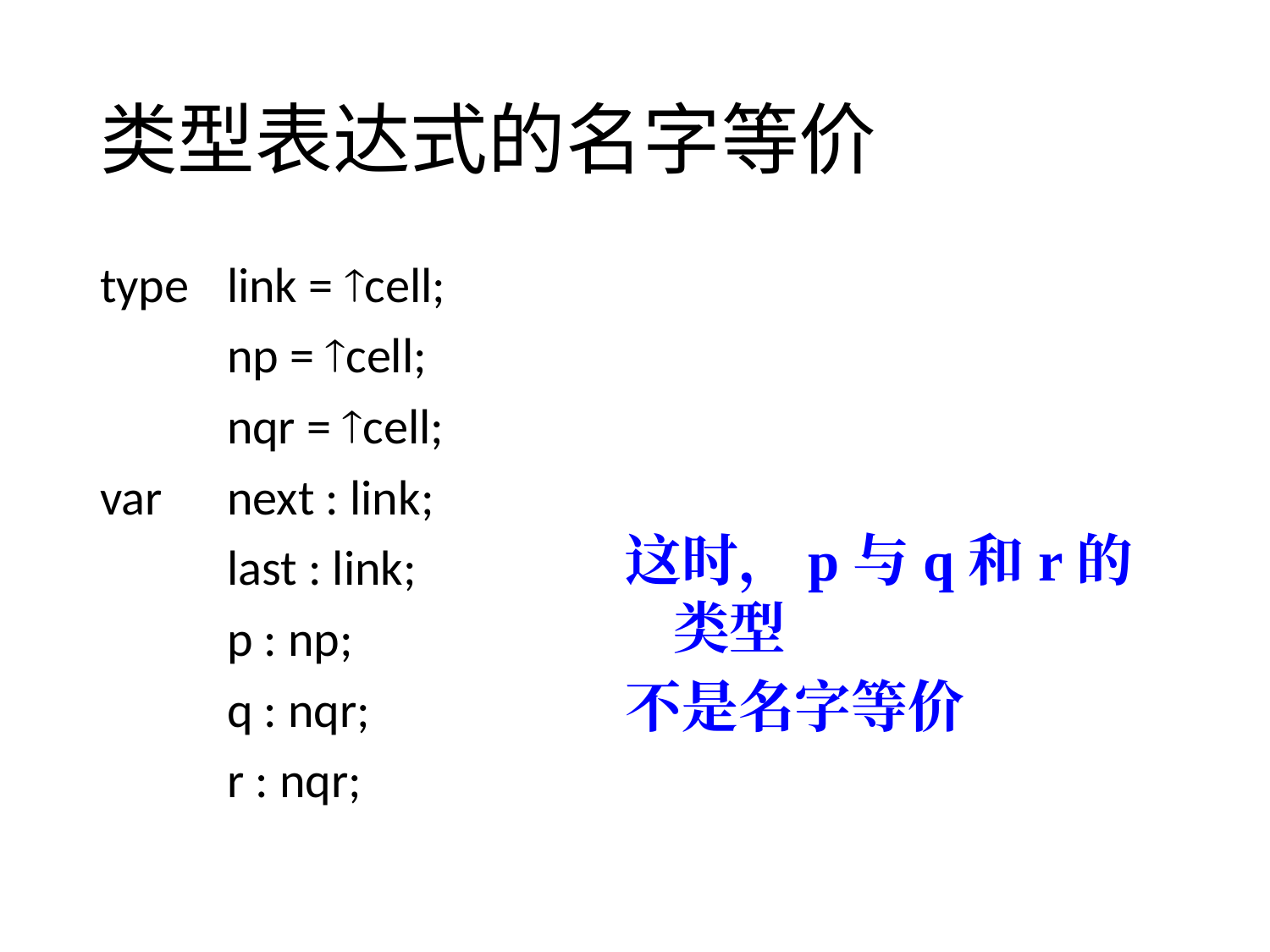

# 类型表达式的名字等价
type 	link = ↑cell;
	np = ↑cell;
	nqr = ↑cell;
var 	next : link;
	last : link;
	p : np;
	q : nqr;
	r : nqr;
这时，p与q和r的类型
不是名字等价